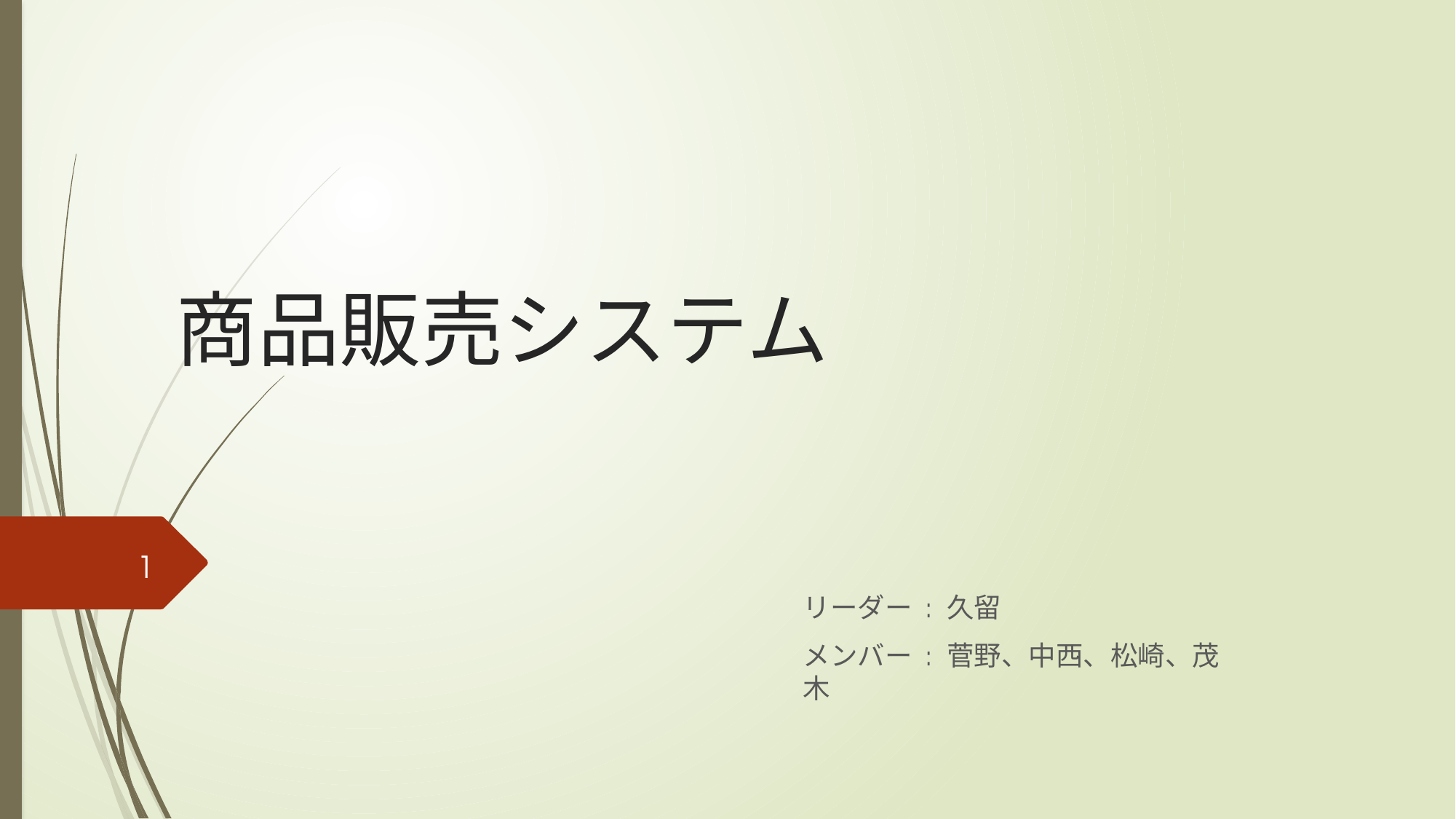

# 商品販売システム
1
リーダー : 久留
メンバー : 菅野、中西、松崎、茂木